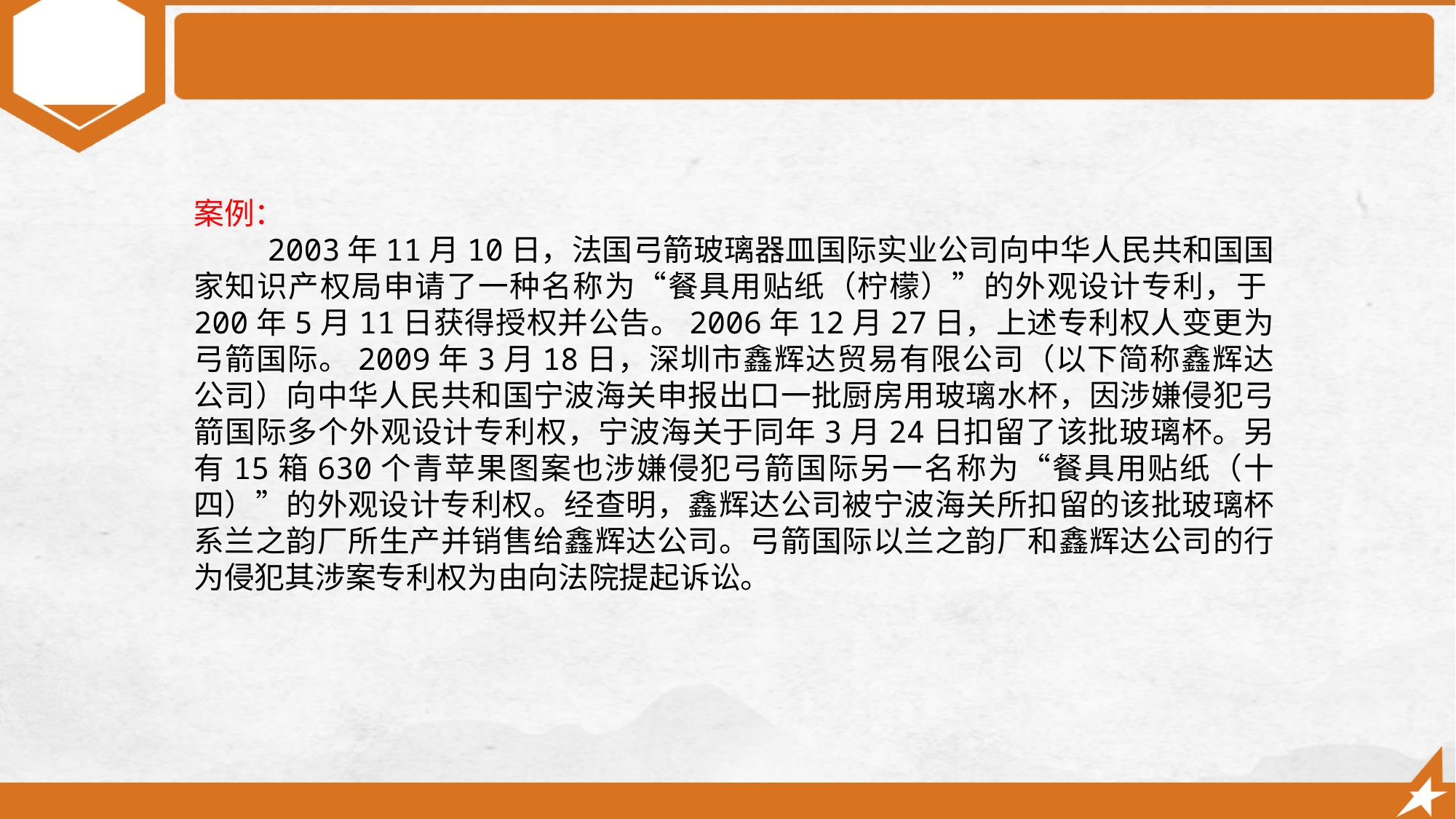

案例：
    2003年11月10日，法国弓箭玻璃器皿国际实业公司向中华人民共和国国家知识产权局申请了一种名称为“餐具用贴纸（柠檬）”的外观设计专利，于200年5月11日获得授权并公告。2006年12月27日，上述专利权人变更为弓箭国际。2009年3月18日，深圳市鑫辉达贸易有限公司（以下简称鑫辉达公司）向中华人民共和国宁波海关申报出口一批厨房用玻璃水杯，因涉嫌侵犯弓箭国际多个外观设计专利权，宁波海关于同年3月24日扣留了该批玻璃杯。另有15箱630个青苹果图案也涉嫌侵犯弓箭国际另一名称为“餐具用贴纸（十四）”的外观设计专利权。经查明，鑫辉达公司被宁波海关所扣留的该批玻璃杯系兰之韵厂所生产并销售给鑫辉达公司。弓箭国际以兰之韵厂和鑫辉达公司的行为侵犯其涉案专利权为由向法院提起诉讼。